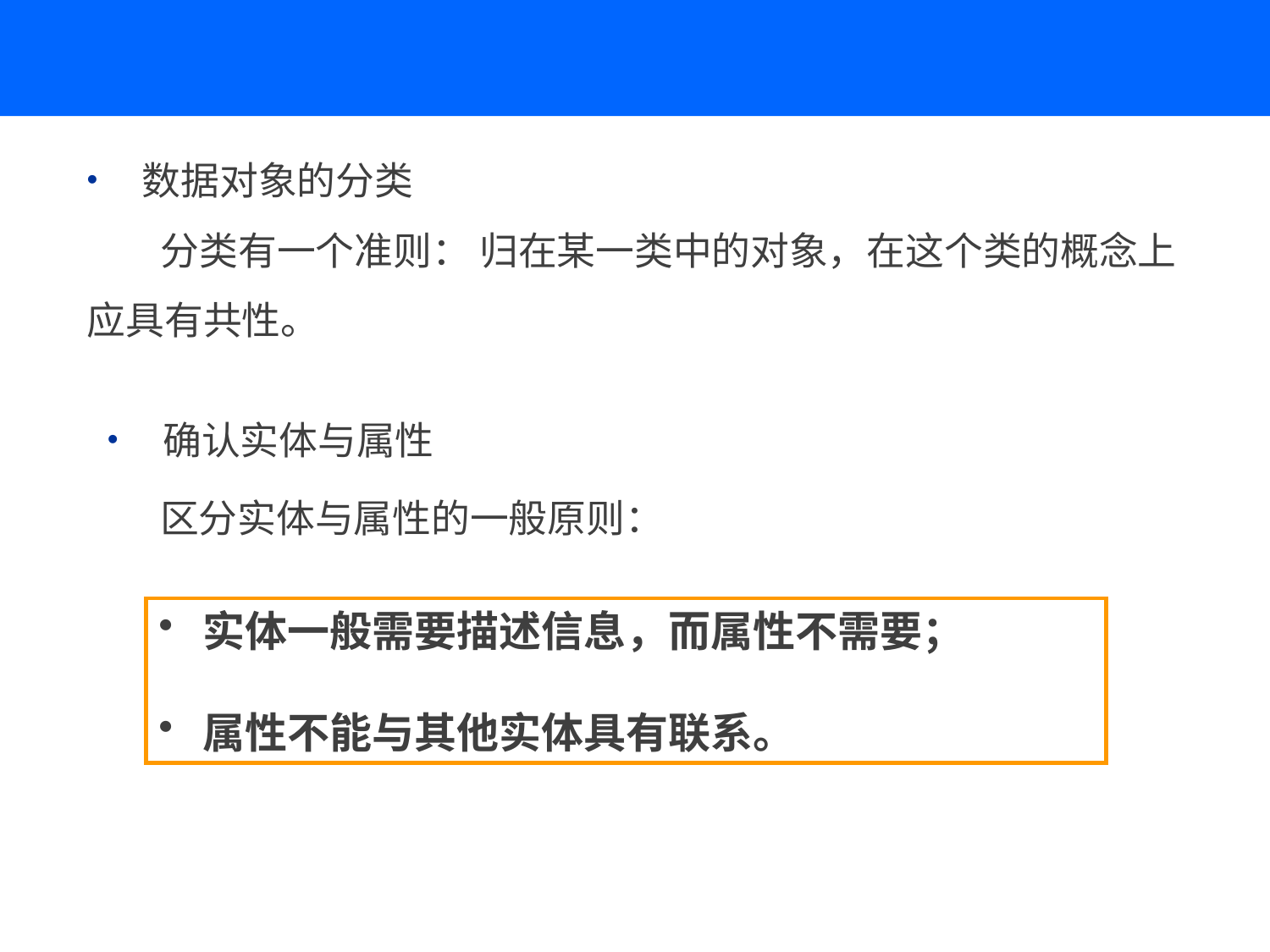

数据对象的分类
分类有一个准则： 归在某一类中的对象，在这个类的概念上应具有共性。
 确认实体与属性
     区分实体与属性的一般原则：
  实体一般需要描述信息，而属性不需要；

  属性不能与其他实体具有联系。